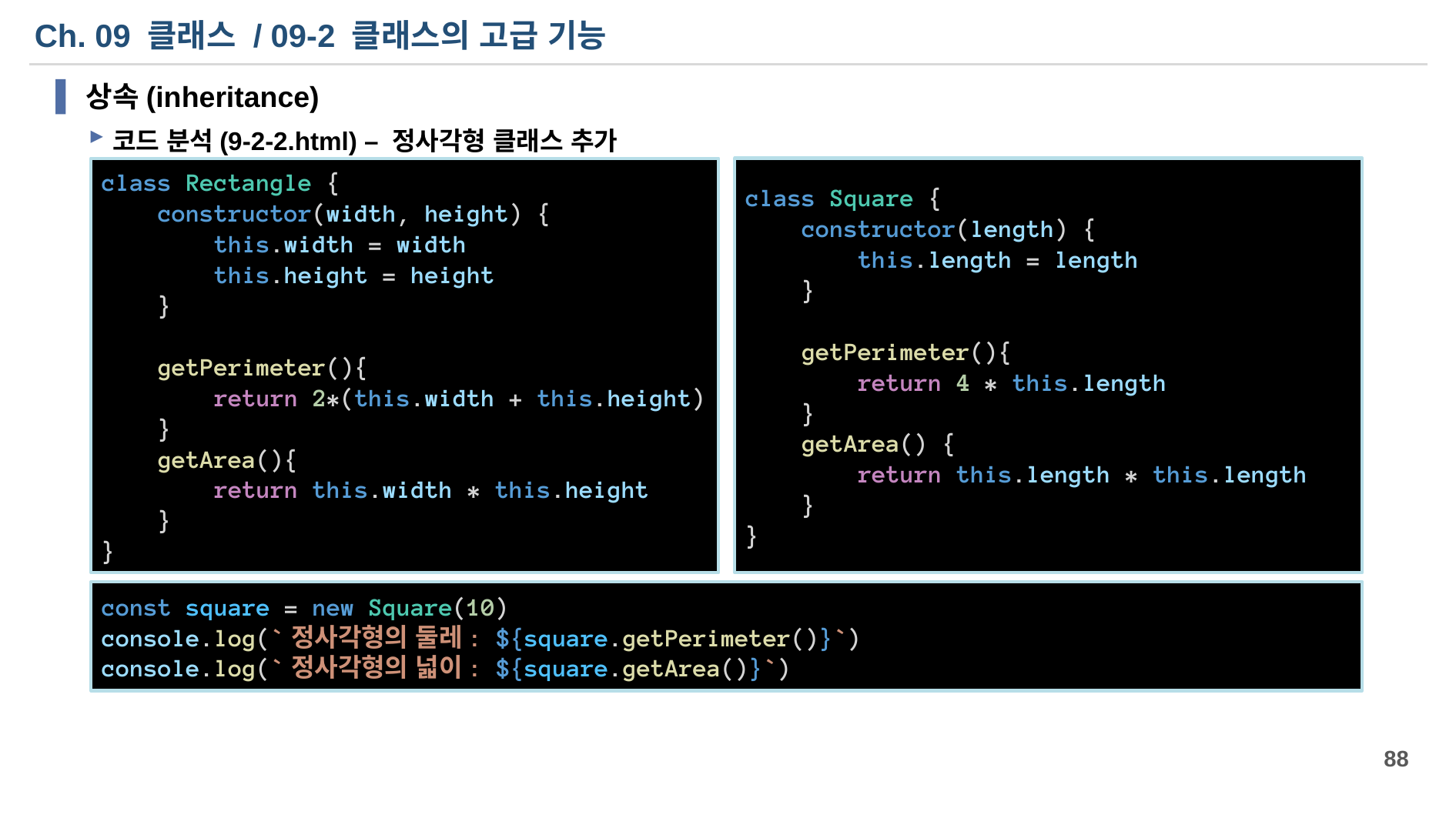

# Ch. 09 클래스 / 09-2 클래스의 고급 기능
상속(inheritance)
코드 분석(9-2-2.html) – 정사각형 클래스 추가

사각형의 둘레와 넓이을 계산법은 정사각형의 둘레와 넓이 계산법과 유사(동일 개념)

class Square {
    constructor(length) {
        this.length = length
    }

    getPerimeter(){
        return 4 * this.length
    }
    getArea() {
        return this.length * this.length
    }
}
class Rectangle {
    constructor(width, height) {
        this.width = width
        this.height = height
    }

    getPerimeter(){
        return 2*(this.width + this.height)
    }
    getArea(){
        return this.width * this.height
    }
}
const square = new Square(10)
console.log(`정사각형의 둘레: ${square.getPerimeter()}`)
console.log(`정사각형의 넓이: ${square.getArea()}`)
88